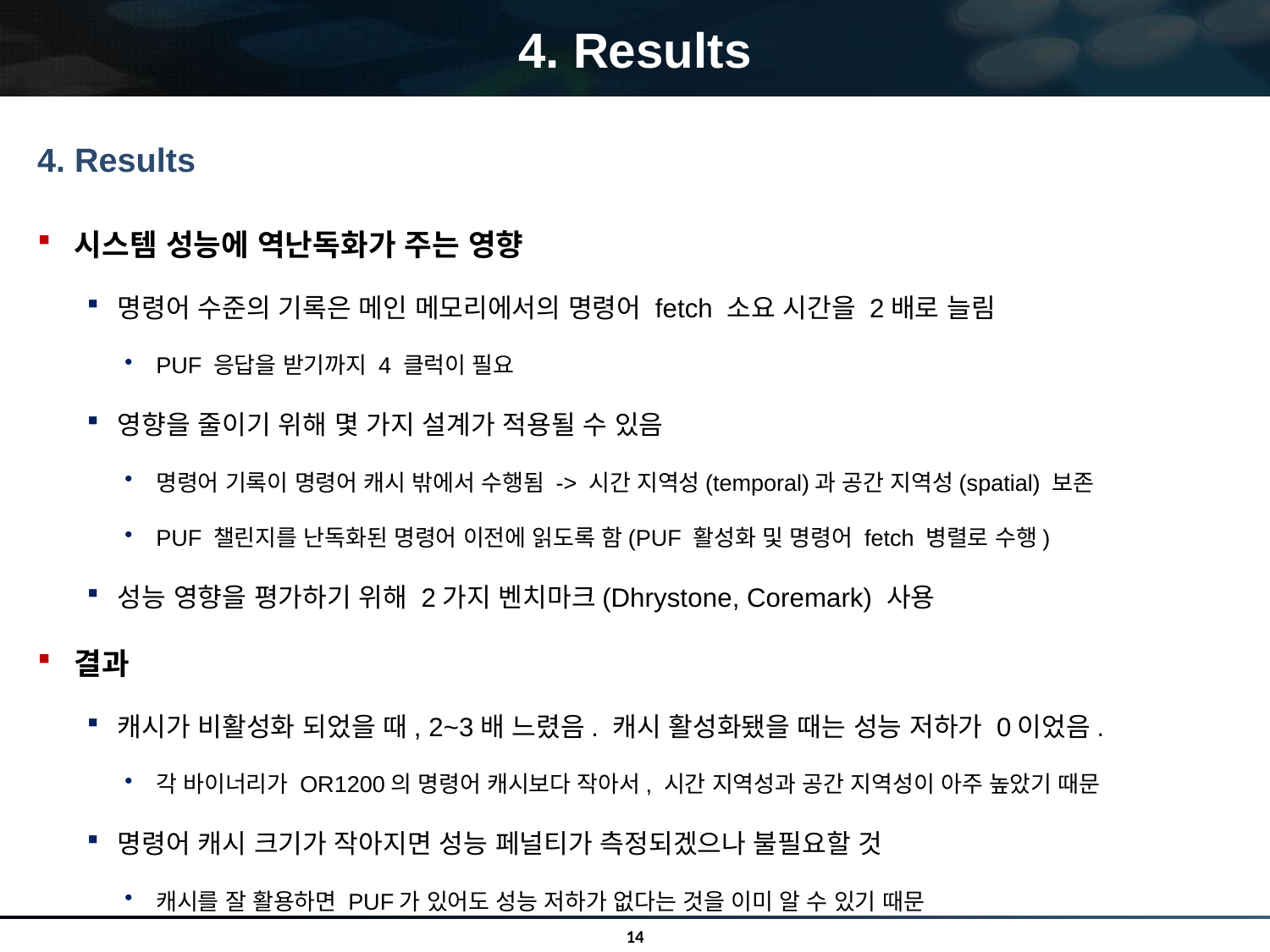

# 4. Results
4. Results
시스템 성능에 역난독화가 주는 영향
명령어 수준의 기록은 메인 메모리에서의 명령어 fetch 소요 시간을 2배로 늘림
PUF 응답을 받기까지 4 클럭이 필요
영향을 줄이기 위해 몇 가지 설계가 적용될 수 있음
명령어 기록이 명령어 캐시 밖에서 수행됨 -> 시간 지역성(temporal)과 공간 지역성(spatial) 보존
PUF 챌린지를 난독화된 명령어 이전에 읽도록 함(PUF 활성화 및 명령어 fetch 병렬로 수행)
성능 영향을 평가하기 위해 2가지 벤치마크(Dhrystone, Coremark) 사용
결과
캐시가 비활성화 되었을 때, 2~3배 느렸음. 캐시 활성화됐을 때는 성능 저하가 0이었음.
각 바이너리가 OR1200의 명령어 캐시보다 작아서, 시간 지역성과 공간 지역성이 아주 높았기 때문
명령어 캐시 크기가 작아지면 성능 페널티가 측정되겠으나 불필요할 것
캐시를 잘 활용하면 PUF가 있어도 성능 저하가 없다는 것을 이미 알 수 있기 때문